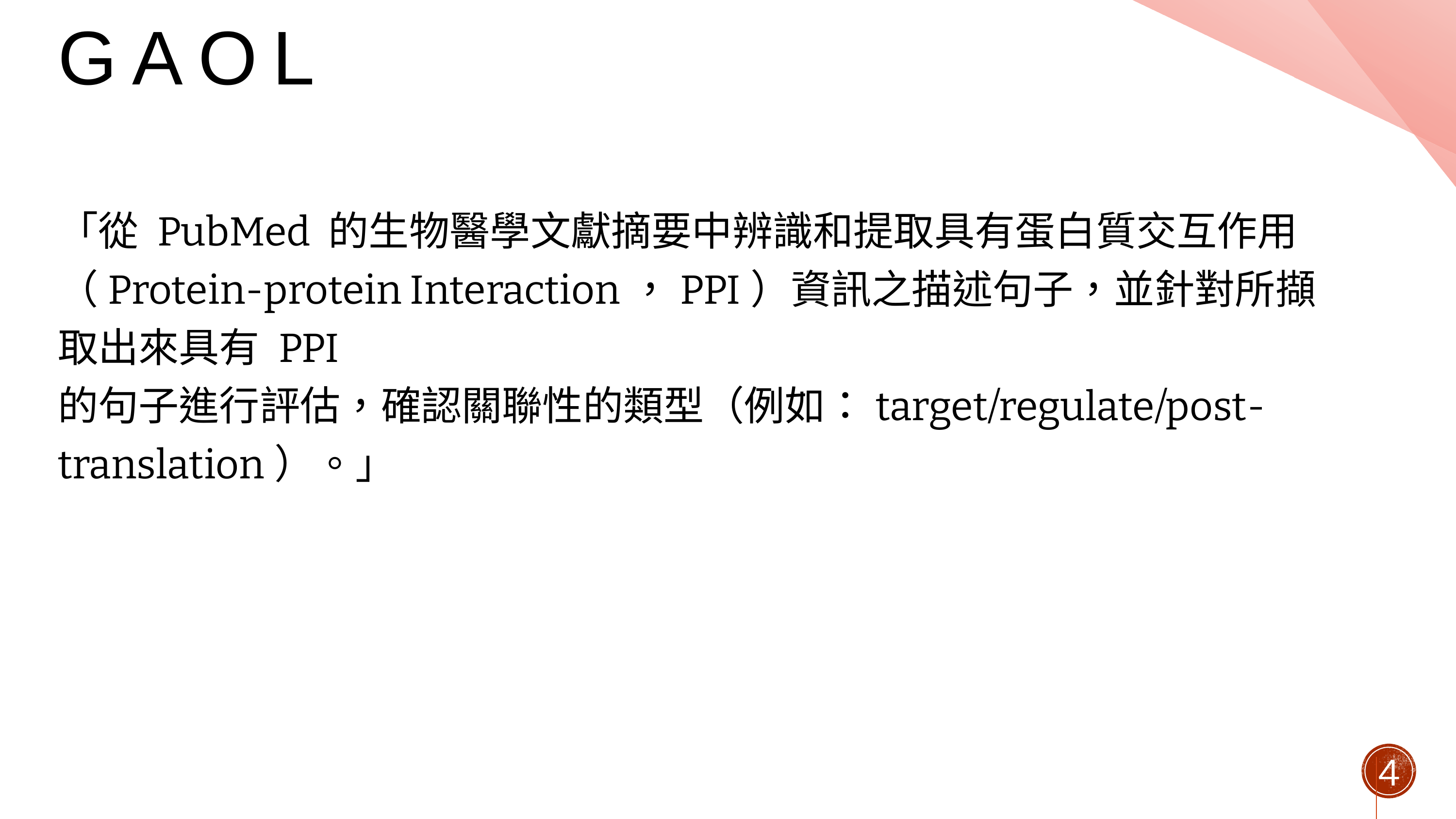

# gaol
「從 PubMed 的生物醫學文獻摘要中辨識和提取具有蛋白質交互作用（Protein-protein Interaction，PPI）資訊之描述句子，並針對所擷取出來具有 PPI 的句子進行評估，確認關聯性的類型（例如：target/regulate/post-translation）。」
4